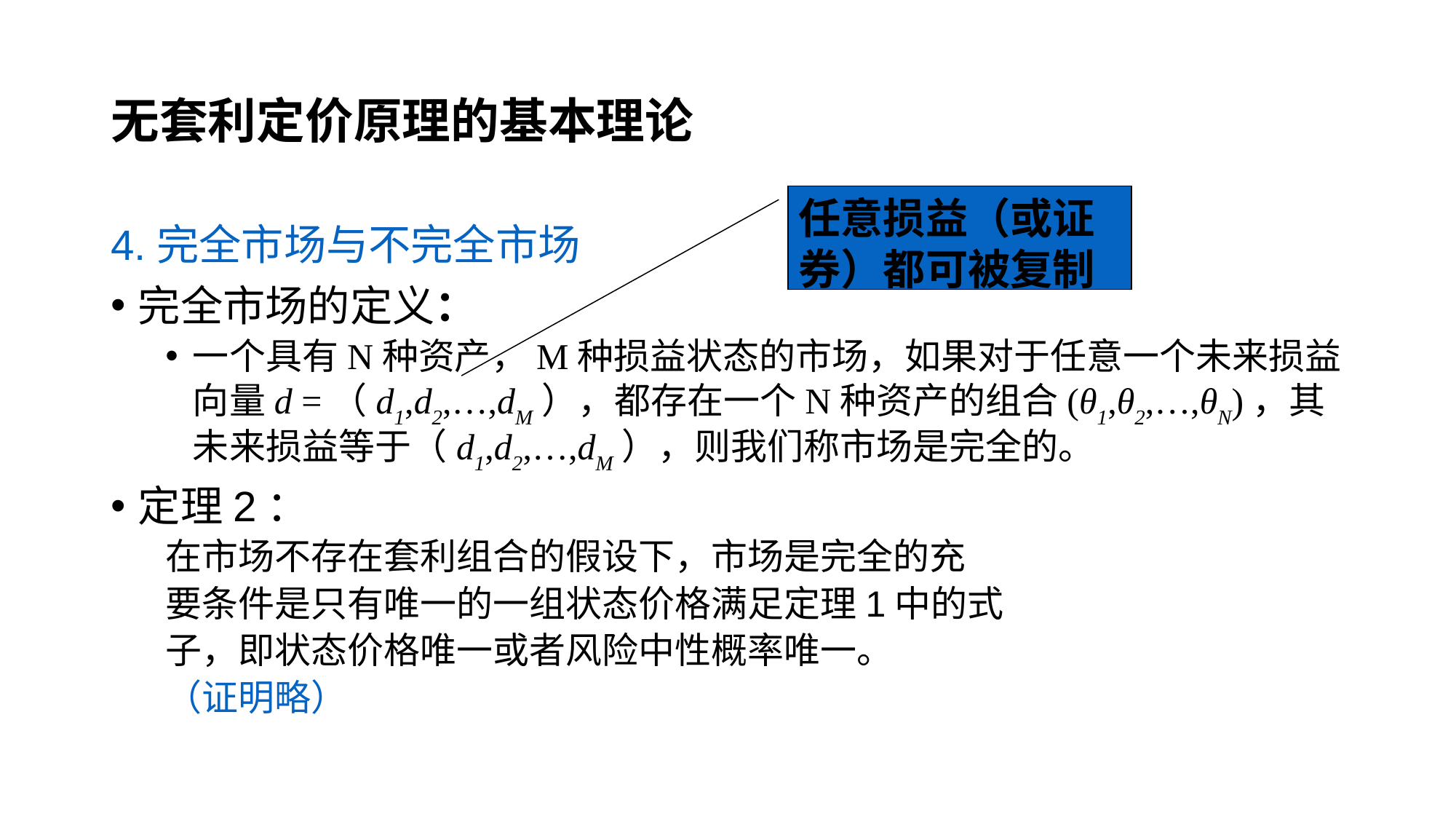

无套利定价原理的基本理论
4.完全市场与不完全市场
完全市场的定义：
一个具有N种资产，M种损益状态的市场，如果对于任意一个未来损益向量d =（d1,d2,…,dM），都存在一个N种资产的组合(θ1,θ2,…,θN)，其未来损益等于（d1,d2,…,dM），则我们称市场是完全的。
定理2：
在市场不存在套利组合的假设下，市场是完全的充
要条件是只有唯一的一组状态价格满足定理1中的式
子，即状态价格唯一或者风险中性概率唯一。
（证明略）
任意损益（或证券）都可被复制